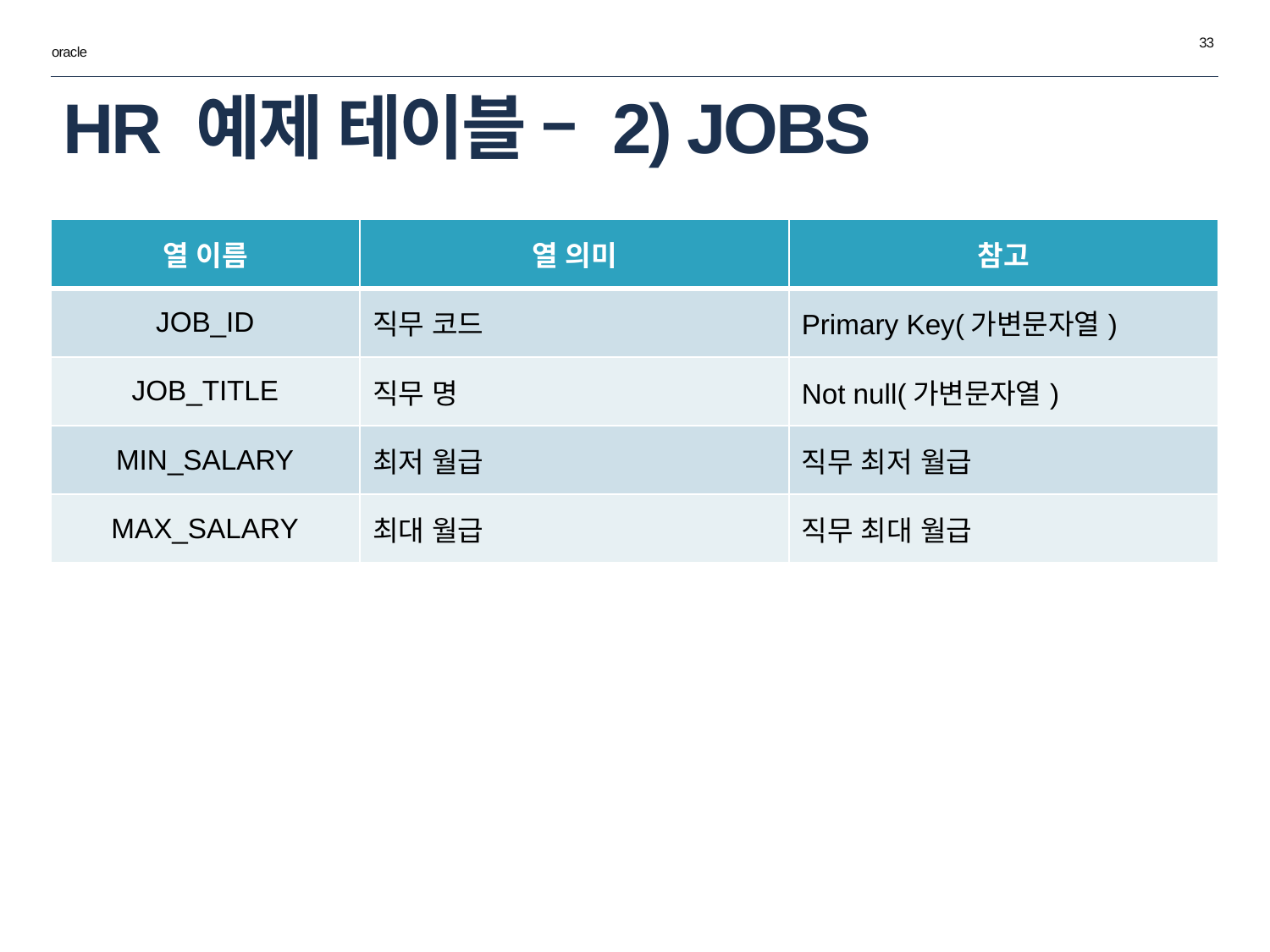

33
oracle
# HR 예제 테이블 – 2) JOBS
| 열 이름 | 열 의미 | 참고 |
| --- | --- | --- |
| JOB\_ID | 직무 코드 | Primary Key(가변문자열) |
| JOB\_TITLE | 직무 명 | Not null(가변문자열) |
| MIN\_SALARY | 최저 월급 | 직무 최저 월급 |
| MAX\_SALARY | 최대 월급 | 직무 최대 월급 |